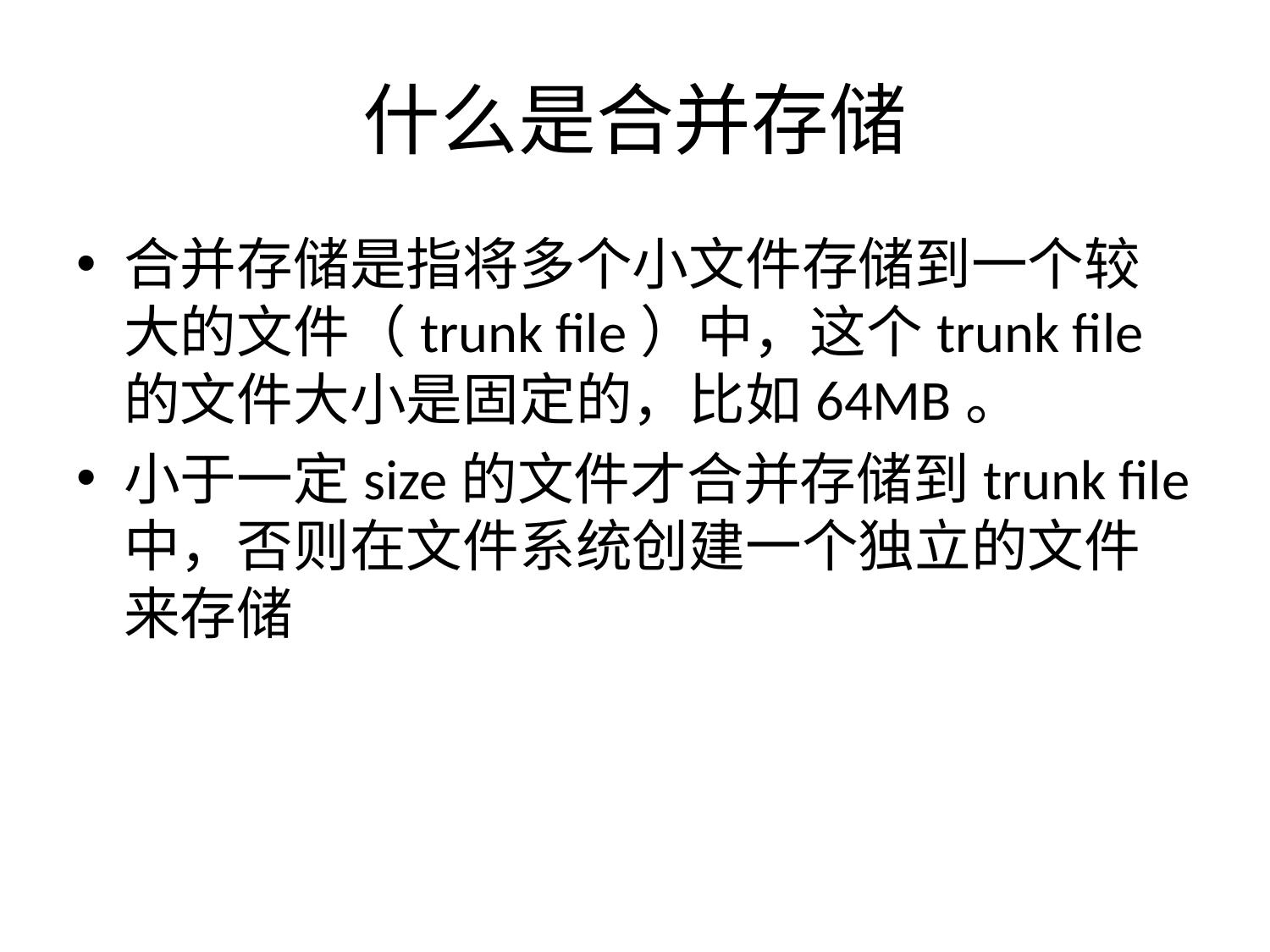

# 什么是合并存储
合并存储是指将多个小文件存储到一个较大的文件（trunk file）中，这个trunk file的文件大小是固定的，比如64MB。
小于一定size的文件才合并存储到trunk file中，否则在文件系统创建一个独立的文件来存储